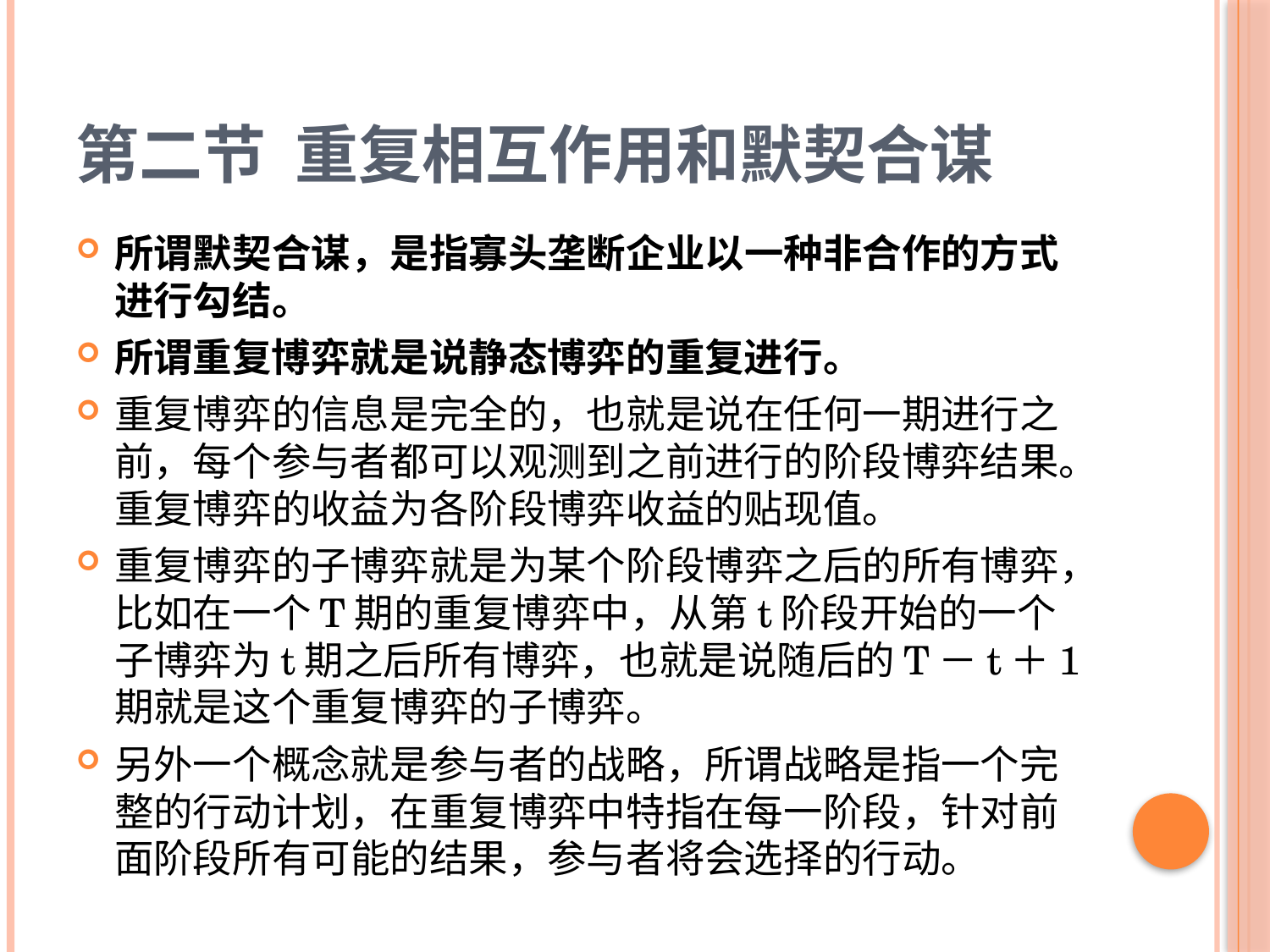

# 第二节  重复相互作用和默契合谋
所谓默契合谋，是指寡头垄断企业以一种非合作的方式进行勾结。
所谓重复博弈就是说静态博弈的重复进行。
重复博弈的信息是完全的，也就是说在任何一期进行之前，每个参与者都可以观测到之前进行的阶段博弈结果。重复博弈的收益为各阶段博弈收益的贴现值。
重复博弈的子博弈就是为某个阶段博弈之后的所有博弈，比如在一个T期的重复博弈中，从第t阶段开始的一个子博弈为t期之后所有博弈，也就是说随后的T－t＋1期就是这个重复博弈的子博弈。
另外一个概念就是参与者的战略，所谓战略是指一个完整的行动计划，在重复博弈中特指在每一阶段，针对前面阶段所有可能的结果，参与者将会选择的行动。